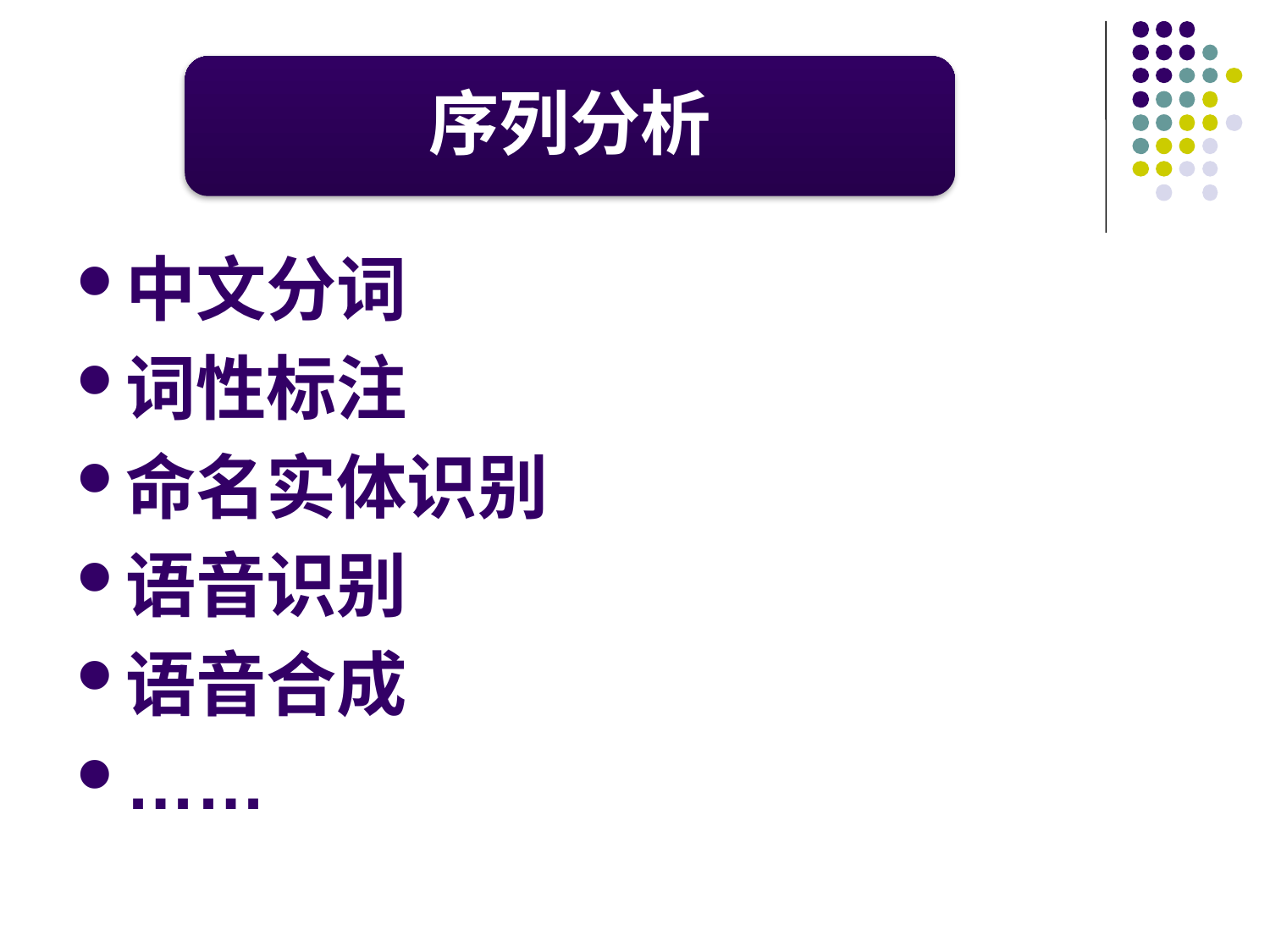

中文分词
词性标注
命名实体识别
语音识别
语音合成
……

序列分析